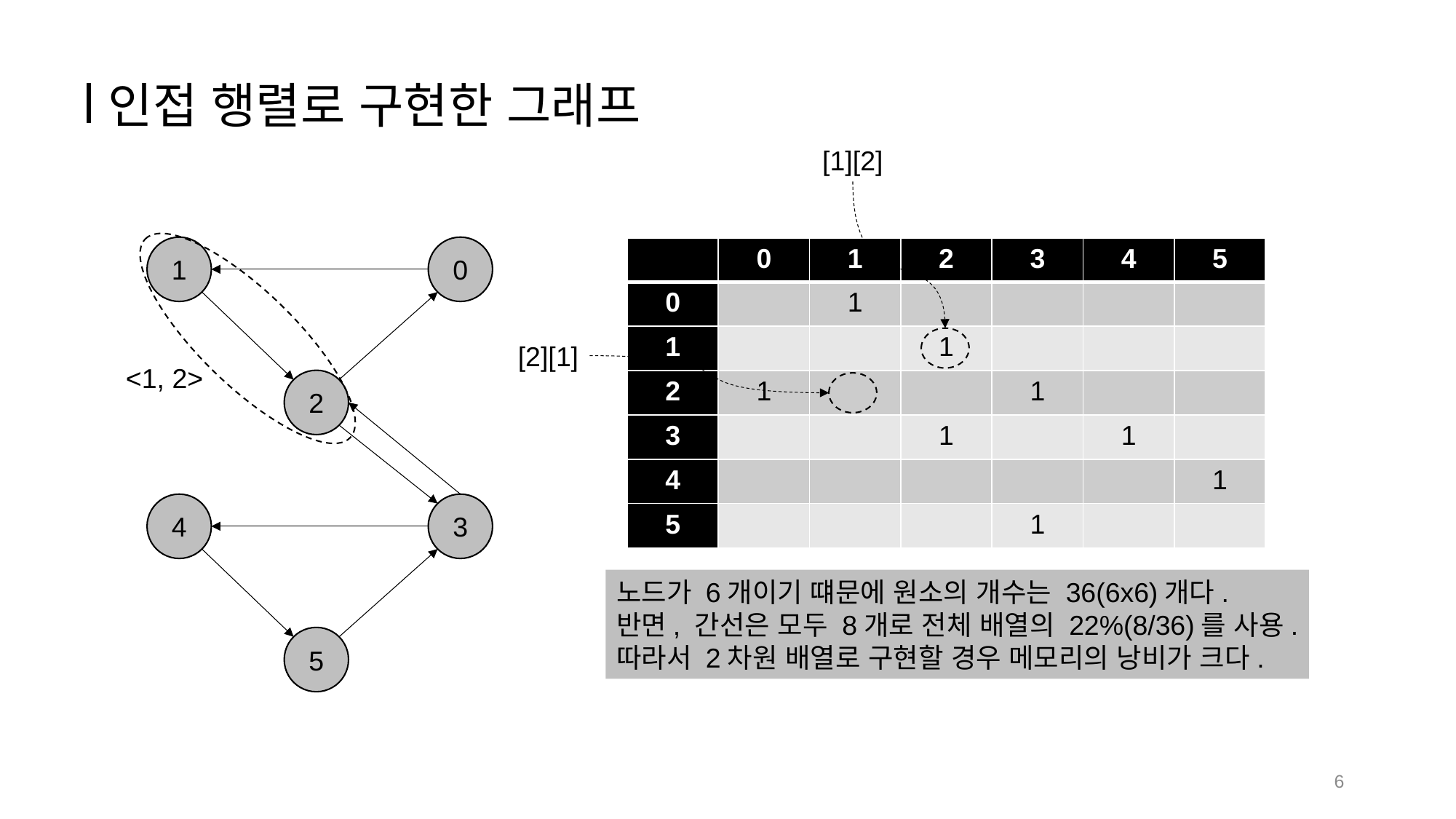

인접 행렬로 구현한 그래프
[1][2]
1
0
|  | 0 | 1 | 2 | 3 | 4 | 5 |
| --- | --- | --- | --- | --- | --- | --- |
| 0 |  | 1 |  |  |  |  |
| 1 |  |  | 1 |  |  |  |
| 2 | 1 |  |  | 1 |  |  |
| 3 |  |  | 1 |  | 1 |  |
| 4 |  |  |  |  |  | 1 |
| 5 |  |  |  | 1 |  |  |

[2][1]
<1, 2>
2

4
3
노드가 6개이기 떄문에 원소의 개수는 36(6x6)개다.
반면, 간선은 모두 8개로 전체 배열의 22%(8/36)를 사용.
따라서 2차원 배열로 구현할 경우 메모리의 낭비가 크다.
5
6